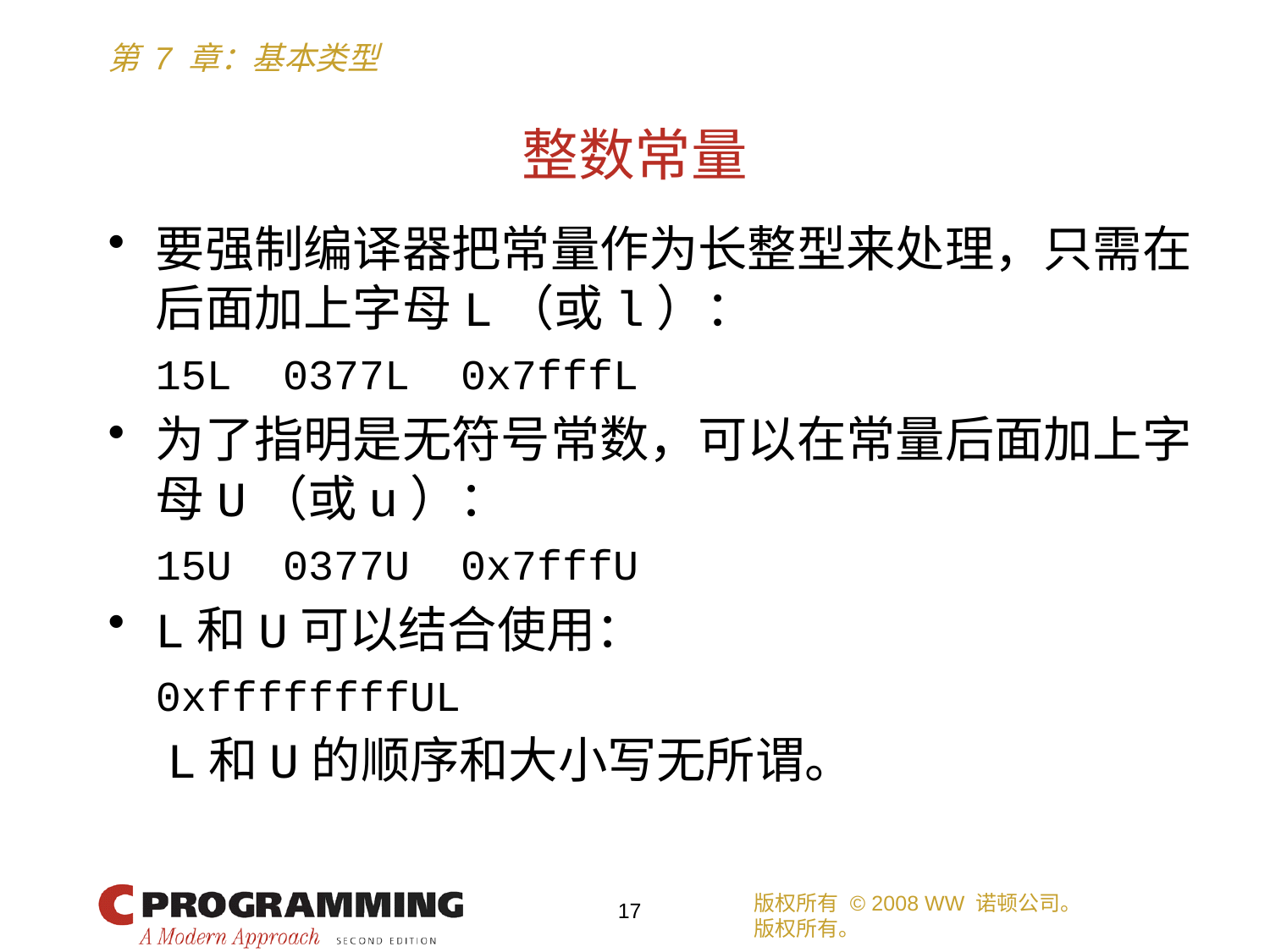

# 整数常量
要强制编译器把常量作为长整型来处理，只需在后面加上字母L（或l）：
	15L  0377L  0x7fffL
为了指明是无符号常数，可以在常量后面加上字母U（或u）：
	15U  0377U  0x7fffU
L和U可以结合使用：
	0xffffffffUL
  L和U的顺序和大小写无所谓。
版权所有 © 2008 WW 诺顿公司。
版权所有。
17